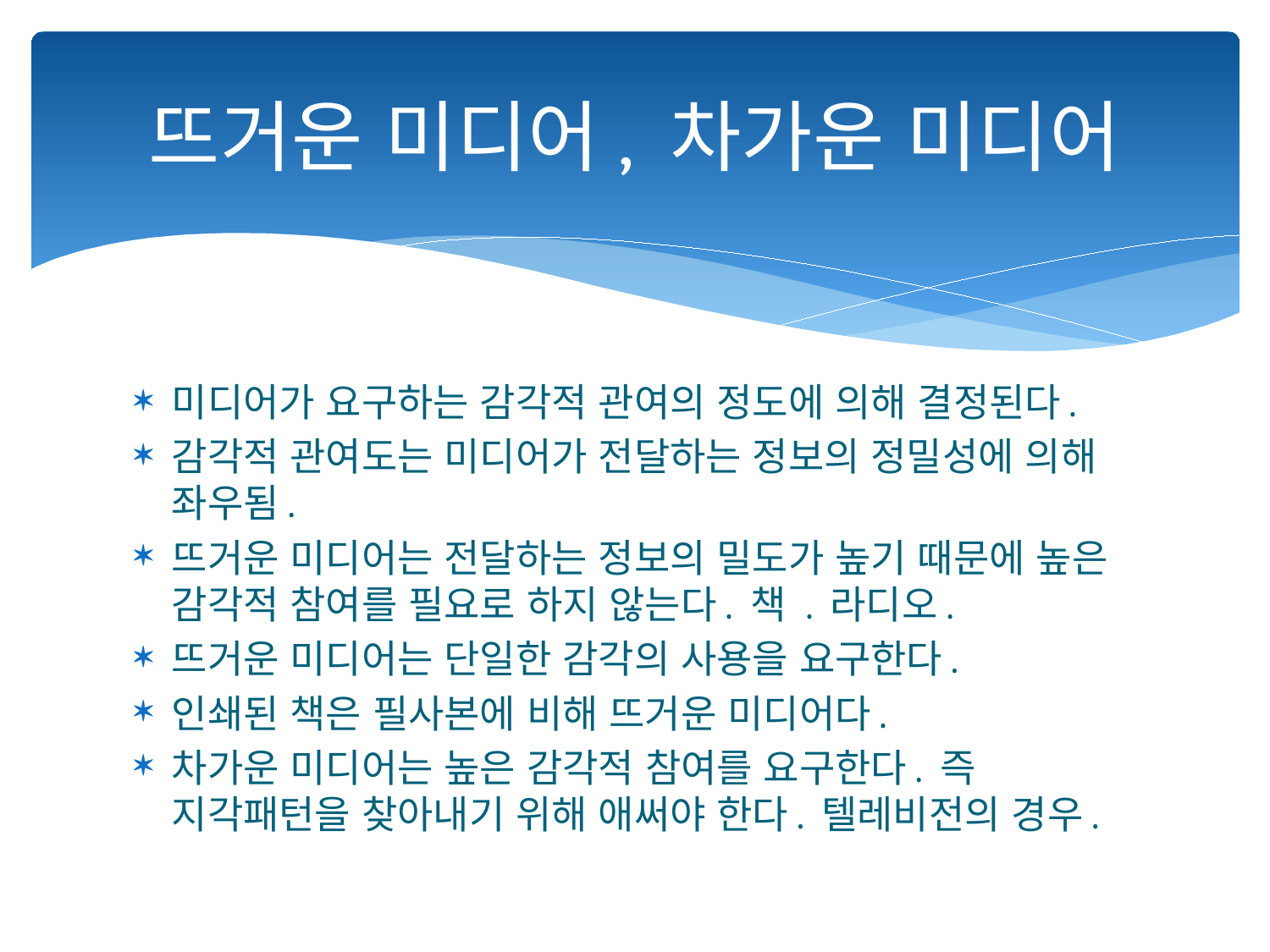

# 뜨거운 미디어, 차가운 미디어
미디어가 요구하는 감각적 관여의 정도에 의해 결정된다.
감각적 관여도는 미디어가 전달하는 정보의 정밀성에 의해 좌우됨.
뜨거운 미디어는 전달하는 정보의 밀도가 높기 때문에 높은 감각적 참여를 필요로 하지 않는다. 책 . 라디오.
뜨거운 미디어는 단일한 감각의 사용을 요구한다.
인쇄된 책은 필사본에 비해 뜨거운 미디어다.
차가운 미디어는 높은 감각적 참여를 요구한다. 즉 지각패턴을 찾아내기 위해 애써야 한다. 텔레비전의 경우.